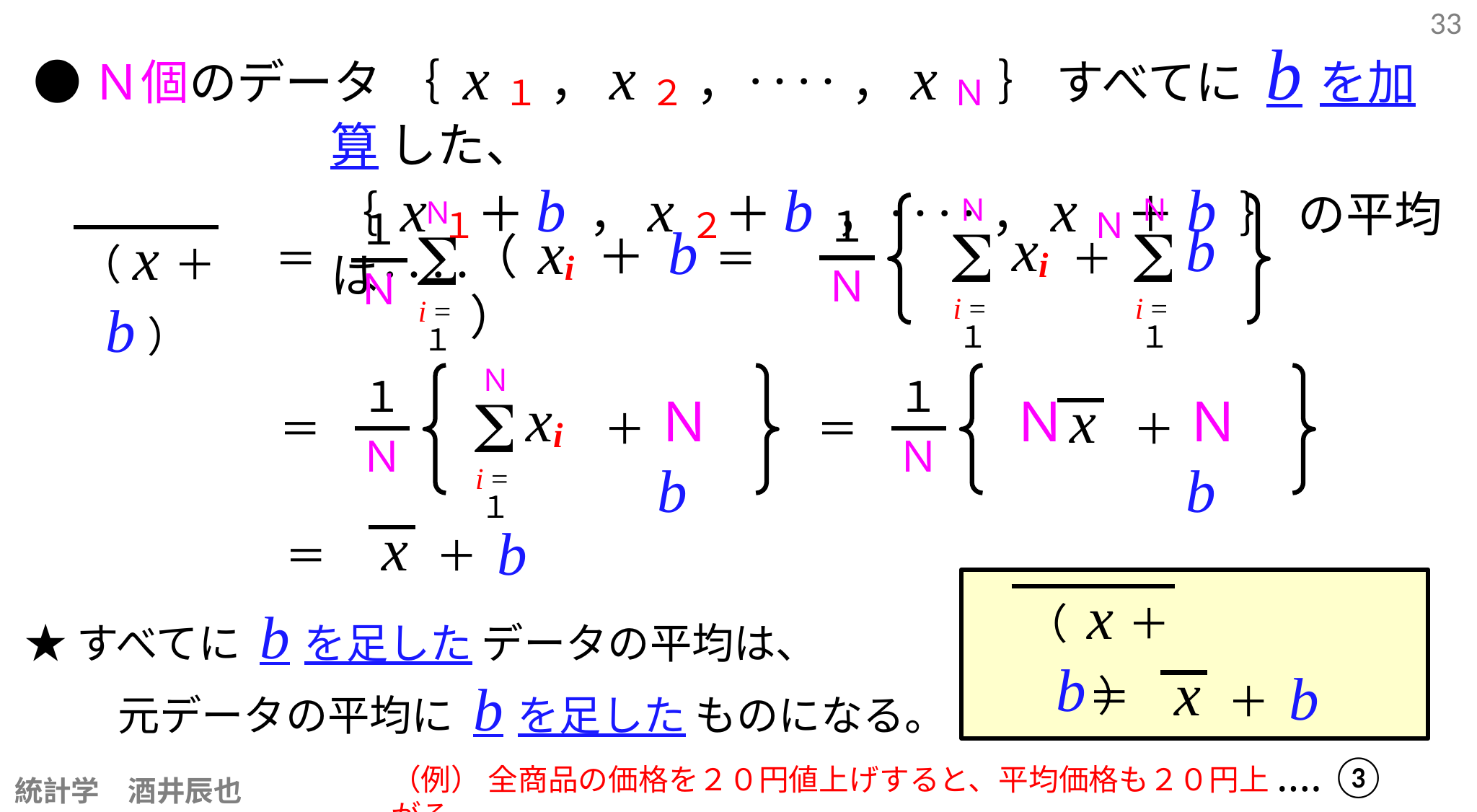

33
●Ｎ個のデータ ｛ x１ ，x２ ，‥‥ ，xＮ ｝ すべてに bを加算 した、
｛ x１＋b ，x２＋b ，‥‥ ，xＮ＋b ｝ の平均は‥‥
Ｎ
Σ
i =１
Ｎ
Σ
i =１
１

 xi
b
＋
Ｎ
Ｎ
Σ
i =１
１
（  xi ＋ b ）
Ｎ
（ x＋ b ）
＝
＝
Ｎ
Σ
i =１
１

xi
Ｎb
＋
Ｎ
１

x
Ｎ
Ｎb
＋
Ｎ
＝
＝
x
b
＋
＝

（  x＋ b ）
★すべてに bを足した データの平均は、
元データの平均に bを足した ものになる。
x
b
＋
＝
‥‥ ③
（例） 全商品の価格を２０円値上げすると、平均価格も２０円上がる。
統計学　酒井辰也